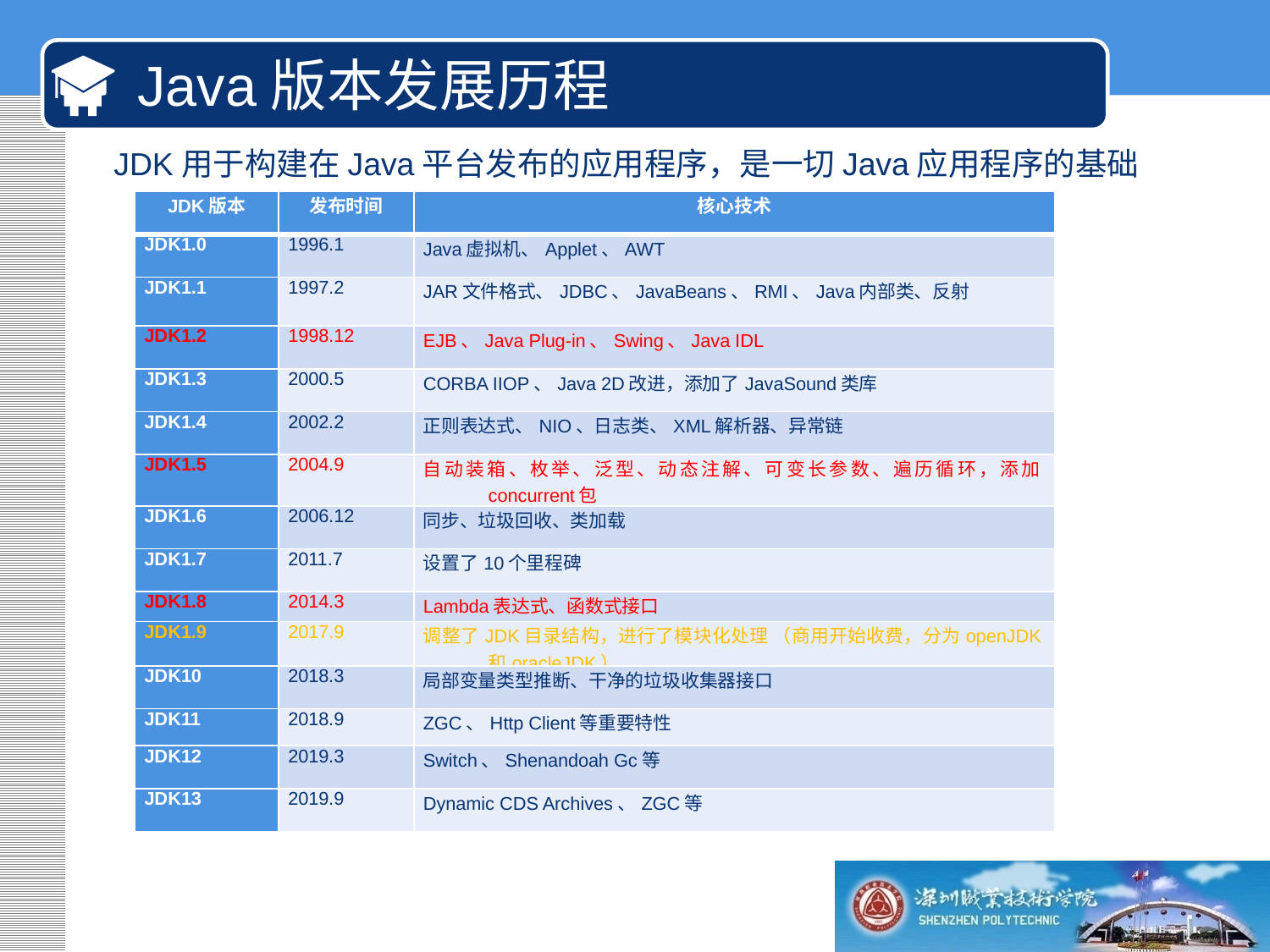

# Java版本发展历程
JDK用于构建在Java平台发布的应用程序，是一切Java应用程序的基础
| JDK版本 | 发布时间 | 核心技术 |
| --- | --- | --- |
| JDK1.0 | 1996.1 | Java虚拟机、Applet、AWT |
| JDK1.1 | 1997.2 | JAR文件格式、JDBC、JavaBeans、RMI、Java内部类、反射 |
| JDK1.2 | 1998.12 | EJB、Java Plug-in、Swing、Java IDL |
| JDK1.3 | 2000.5 | CORBA IIOP、Java 2D改进，添加了JavaSound类库 |
| JDK1.4 | 2002.2 | 正则表达式、NIO、日志类、XML解析器、异常链 |
| JDK1.5 | 2004.9 | 自动装箱、枚举、泛型、动态注解、可变长参数、遍历循环，添加concurrent包 |
| JDK1.6 | 2006.12 | 同步、垃圾回收、类加载 |
| JDK1.7 | 2011.7 | 设置了10个里程碑 |
| JDK1.8 | 2014.3 | Lambda表达式、函数式接口 |
| JDK1.9 | 2017.9 | 调整了JDK目录结构，进行了模块化处理 （商用开始收费，分为openJDK和oracleJDK） |
| JDK10 | 2018.3 | 局部变量类型推断、干净的垃圾收集器接口 |
| JDK11 | 2018.9 | ZGC、Http Client等重要特性 |
| JDK12 | 2019.3 | Switch、Shenandoah Gc等 |
| JDK13 | 2019.9 | Dynamic CDS Archives、ZGC等 |